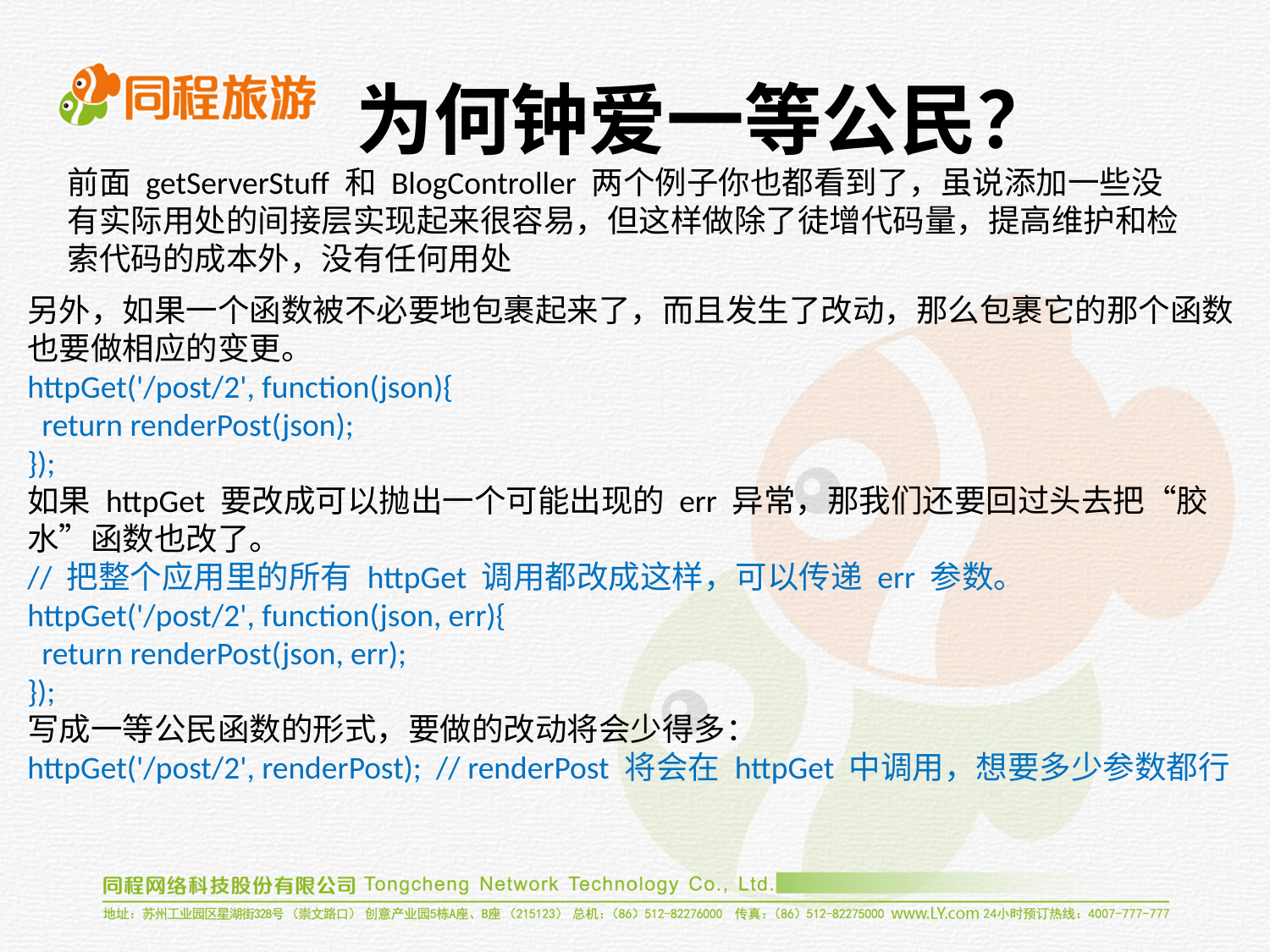

# 为何钟爱一等公民？
前面 getServerStuff 和 BlogController 两个例子你也都看到了，虽说添加一些没有实际用处的间接层实现起来很容易，但这样做除了徒增代码量，提高维护和检索代码的成本外，没有任何用处
另外，如果一个函数被不必要地包裹起来了，而且发生了改动，那么包裹它的那个函数也要做相应的变更。
httpGet('/post/2', function(json){
  return renderPost(json);
});
如果 httpGet 要改成可以抛出一个可能出现的 err 异常，那我们还要回过头去把“胶水”函数也改了。
// 把整个应用里的所有 httpGet 调用都改成这样，可以传递 err 参数。
httpGet('/post/2', function(json, err){
  return renderPost(json, err);
});
写成一等公民函数的形式，要做的改动将会少得多：
httpGet('/post/2', renderPost);  // renderPost 将会在 httpGet 中调用，想要多少参数都行